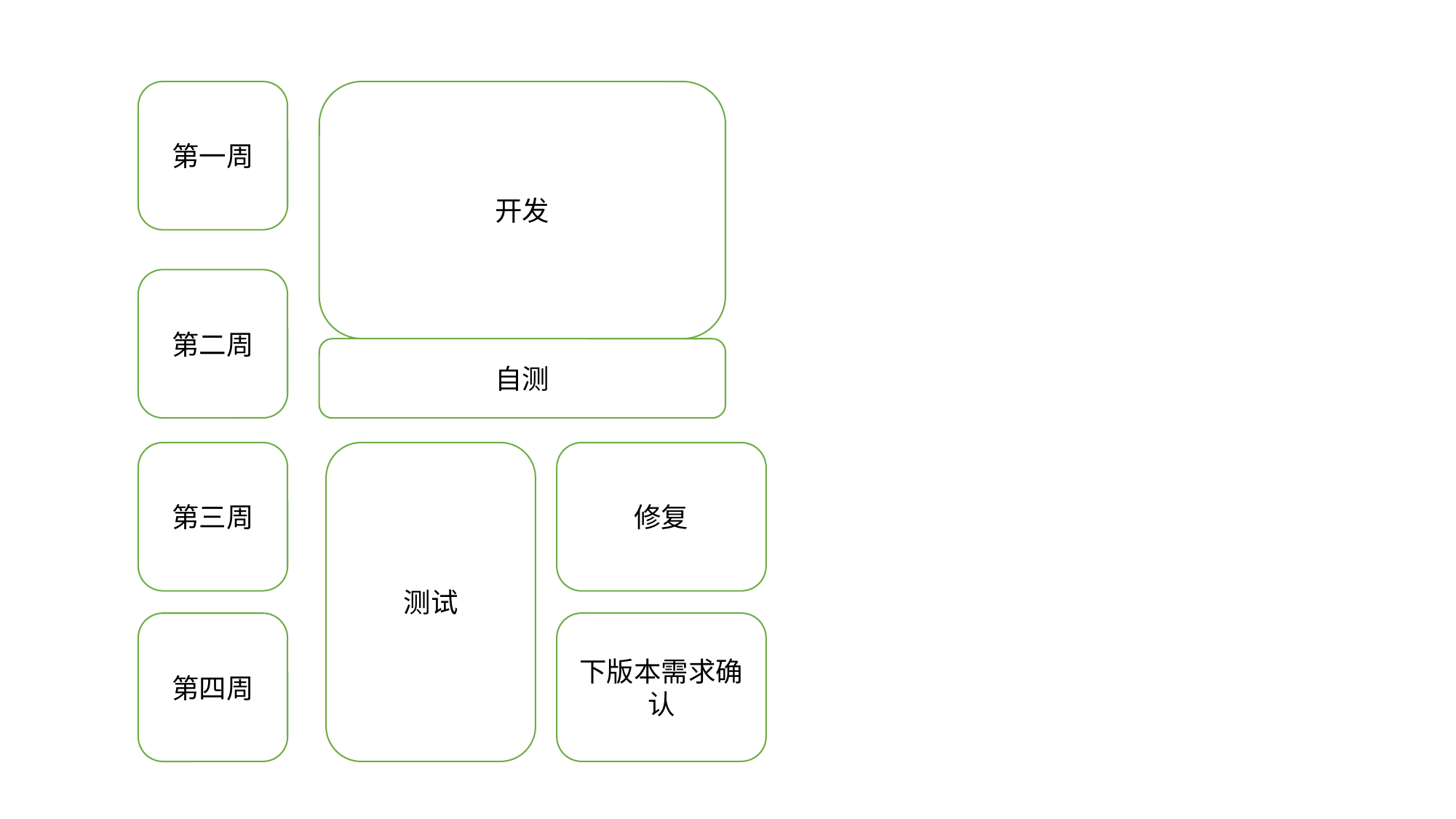

第一周
开发
第二周
自测
第三周
测试
修复
下版本需求确认
第四周